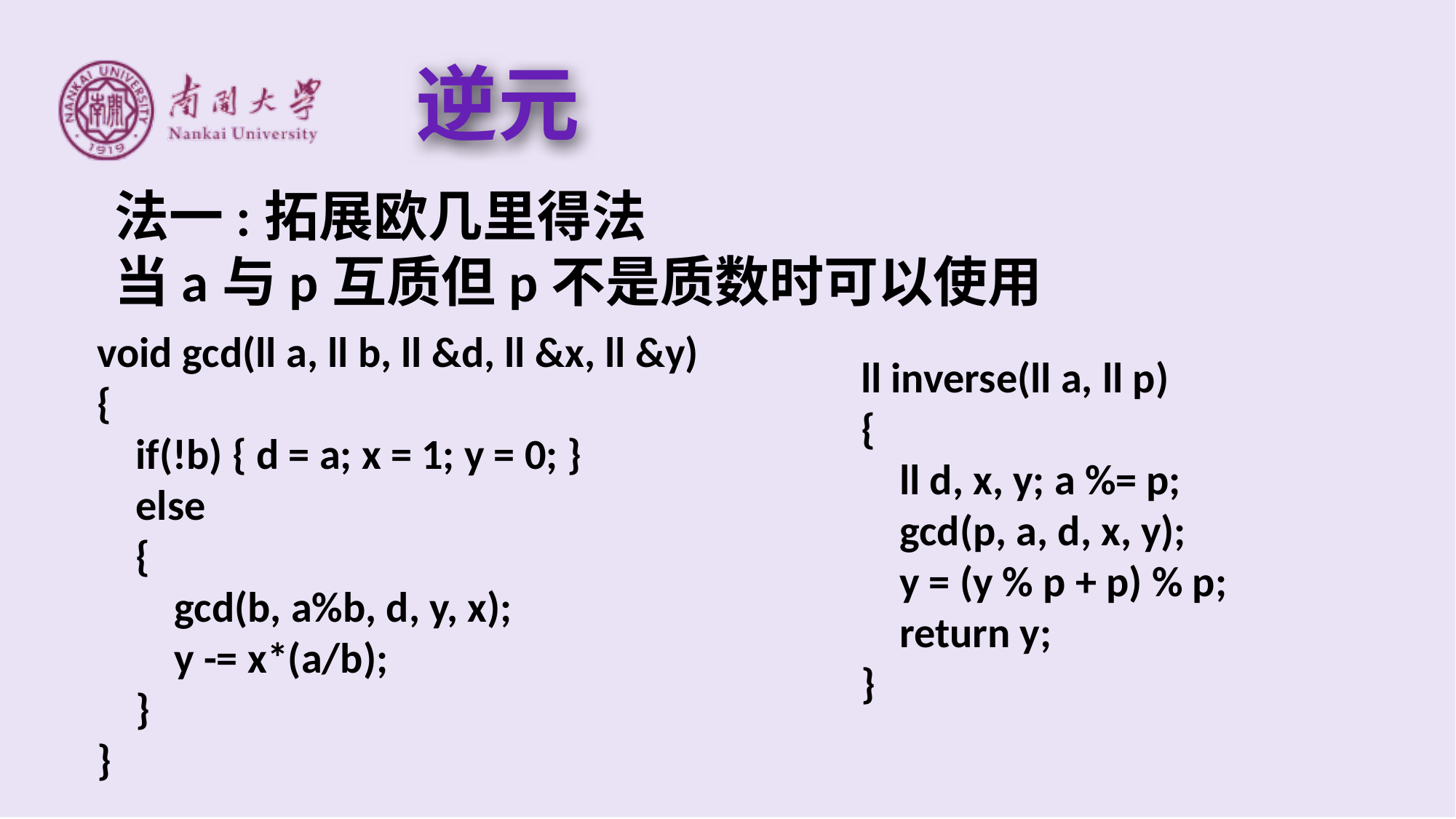

逆元
法一:拓展欧几里得法
当a与p互质但p不是质数时可以使用
void gcd(ll a, ll b, ll &d, ll &x, ll &y)
{
    if(!b) { d = a; x = 1; y = 0; }
    else
    {
        gcd(b, a%b, d, y, x);
        y -= x*(a/b);
    }
}
ll inverse(ll a, ll p)
{
    ll d, x, y; a %= p;
    gcd(p, a, d, x, y);
    y = (y % p + p) % p;
    return y;
}